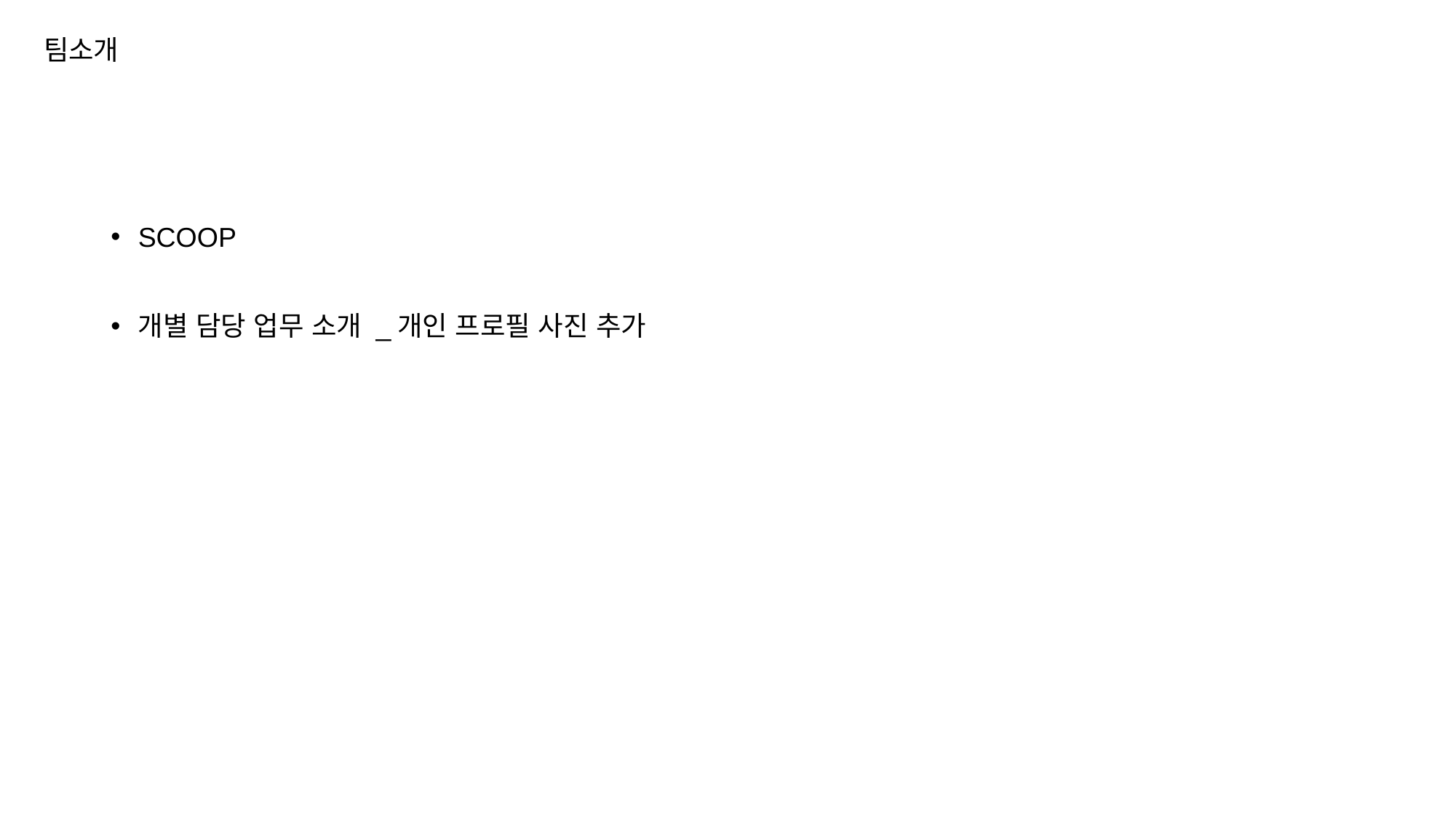

# 팀소개
SCOOP

개별 담당 업무 소개 _개인 프로필 사진 추가